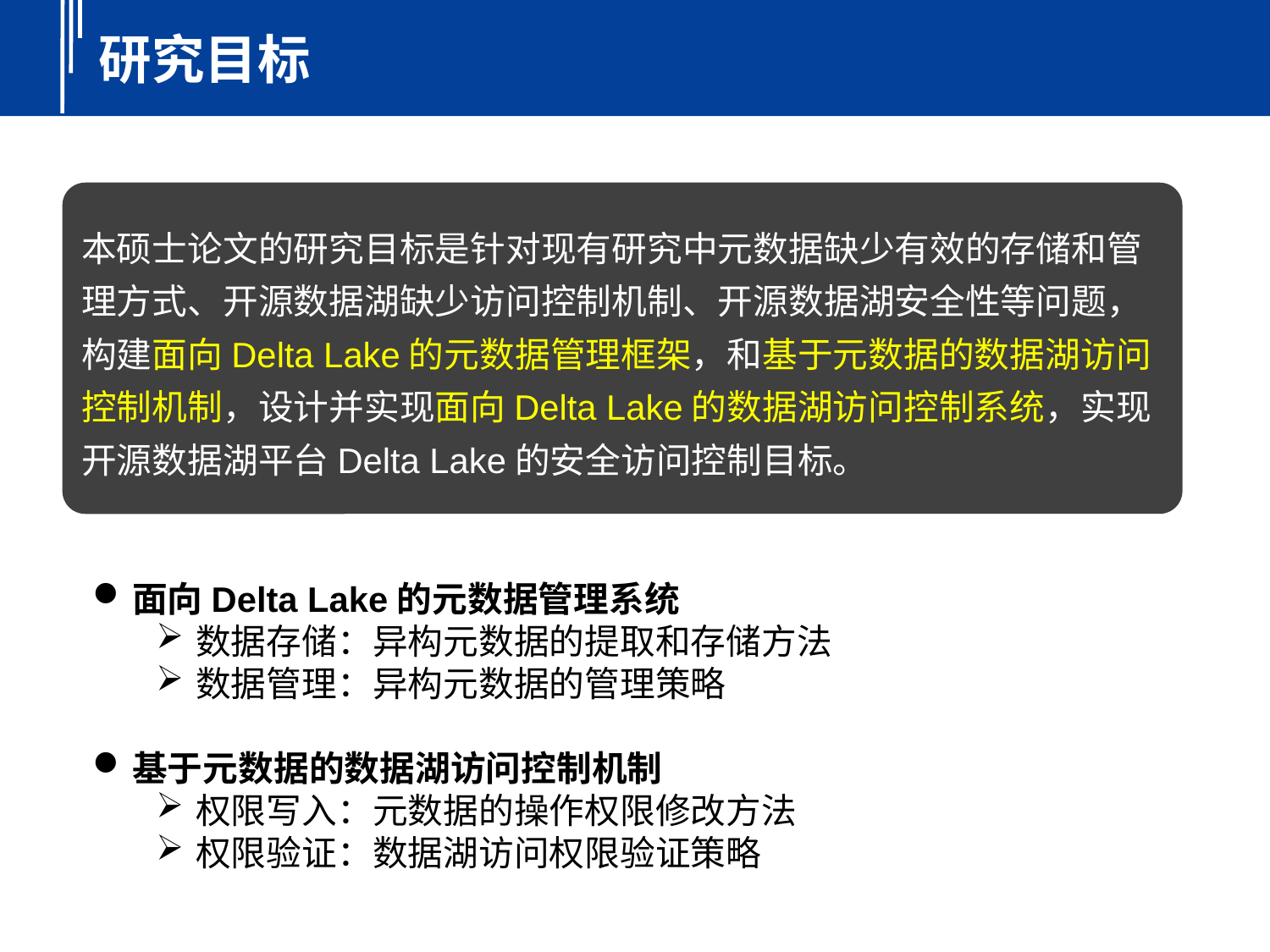

研究目标
本硕士论文的研究目标是针对现有研究中元数据缺少有效的存储和管理方式、开源数据湖缺少访问控制机制、开源数据湖安全性等问题，构建面向Delta Lake的元数据管理框架，和基于元数据的数据湖访问控制机制，设计并实现面向Delta Lake的数据湖访问控制系统，实现开源数据湖平台Delta Lake的安全访问控制目标。
面向Delta Lake的元数据管理系统
数据存储：异构元数据的提取和存储方法
数据管理：异构元数据的管理策略

基于元数据的数据湖访问控制机制
权限写入：元数据的操作权限修改方法
权限验证：数据湖访问权限验证策略
14